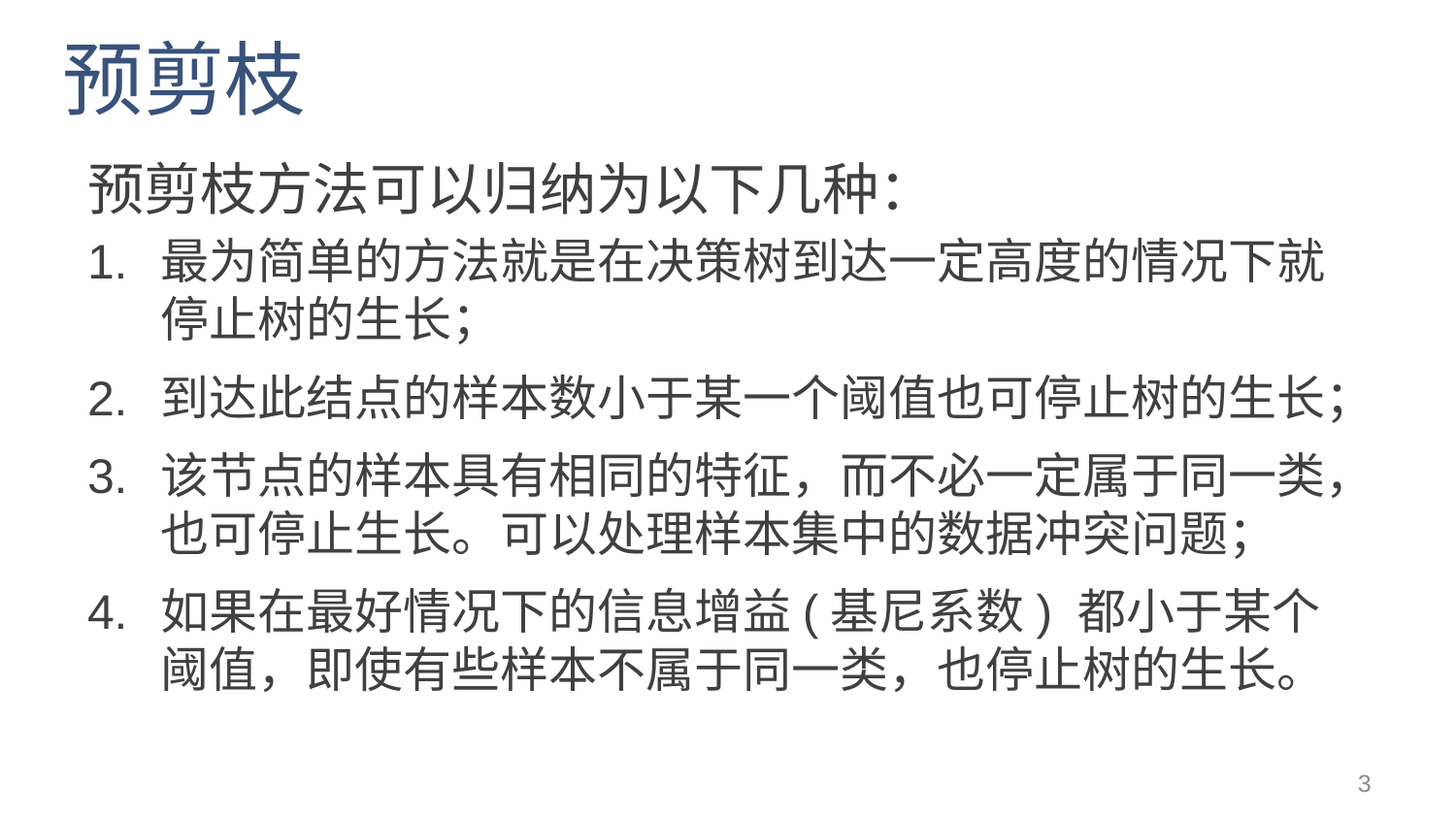

# 预剪枝
预剪枝方法可以归纳为以下几种：
最为简单的方法就是在决策树到达一定高度的情况下就停止树的生长；
到达此结点的样本数小于某一个阈值也可停止树的生长；
该节点的样本具有相同的特征，而不必一定属于同一类，也可停止生长。可以处理样本集中的数据冲突问题；
如果在最好情况下的信息增益(基尼系数) 都小于某个阈值，即使有些样本不属于同一类，也停止树的生长。